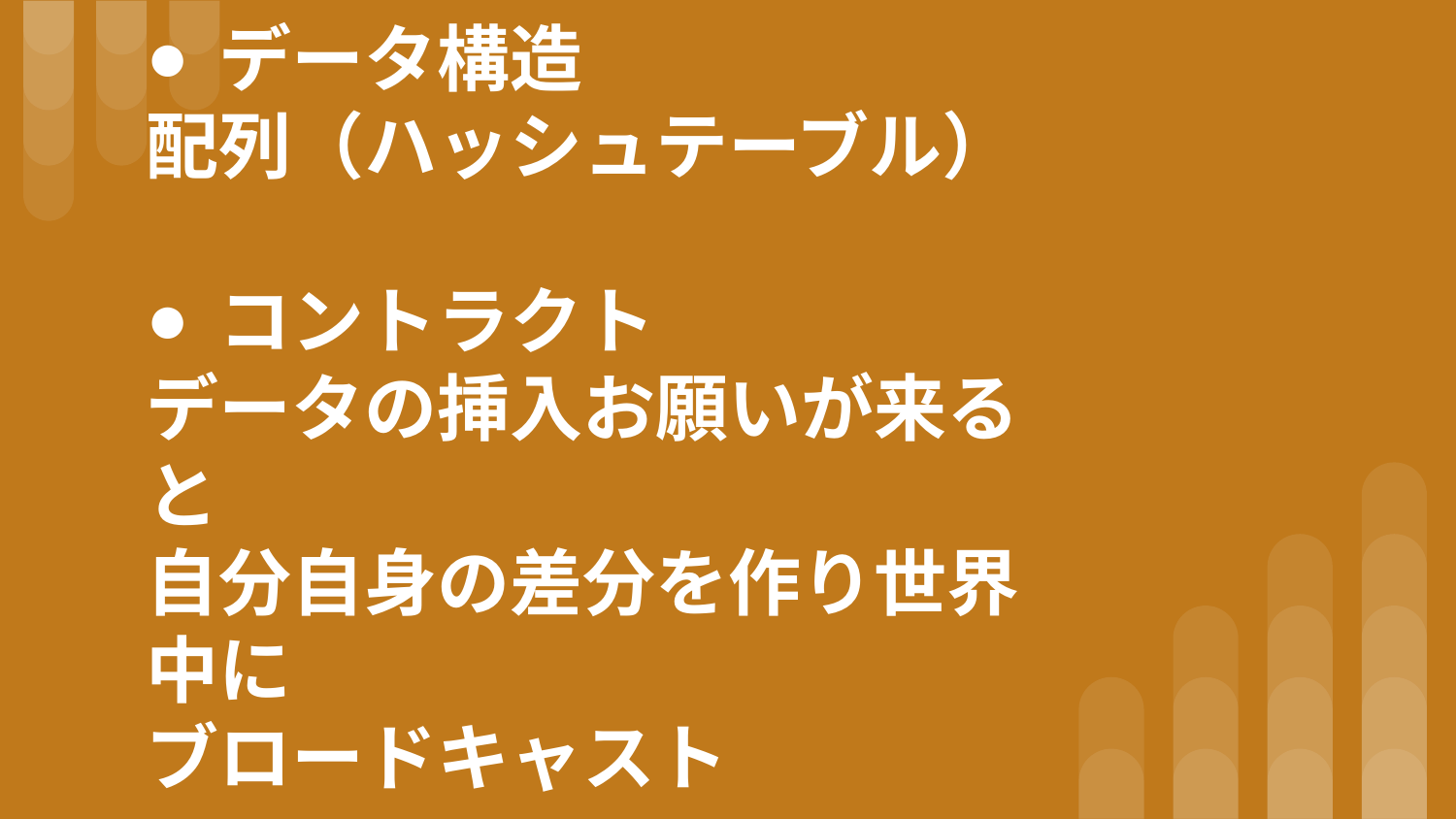

# データ構造
配列（ハッシュテーブル）

コントラクト
データの挿入お願いが来ると
自分自身の差分を作り世界中に
ブロードキャスト